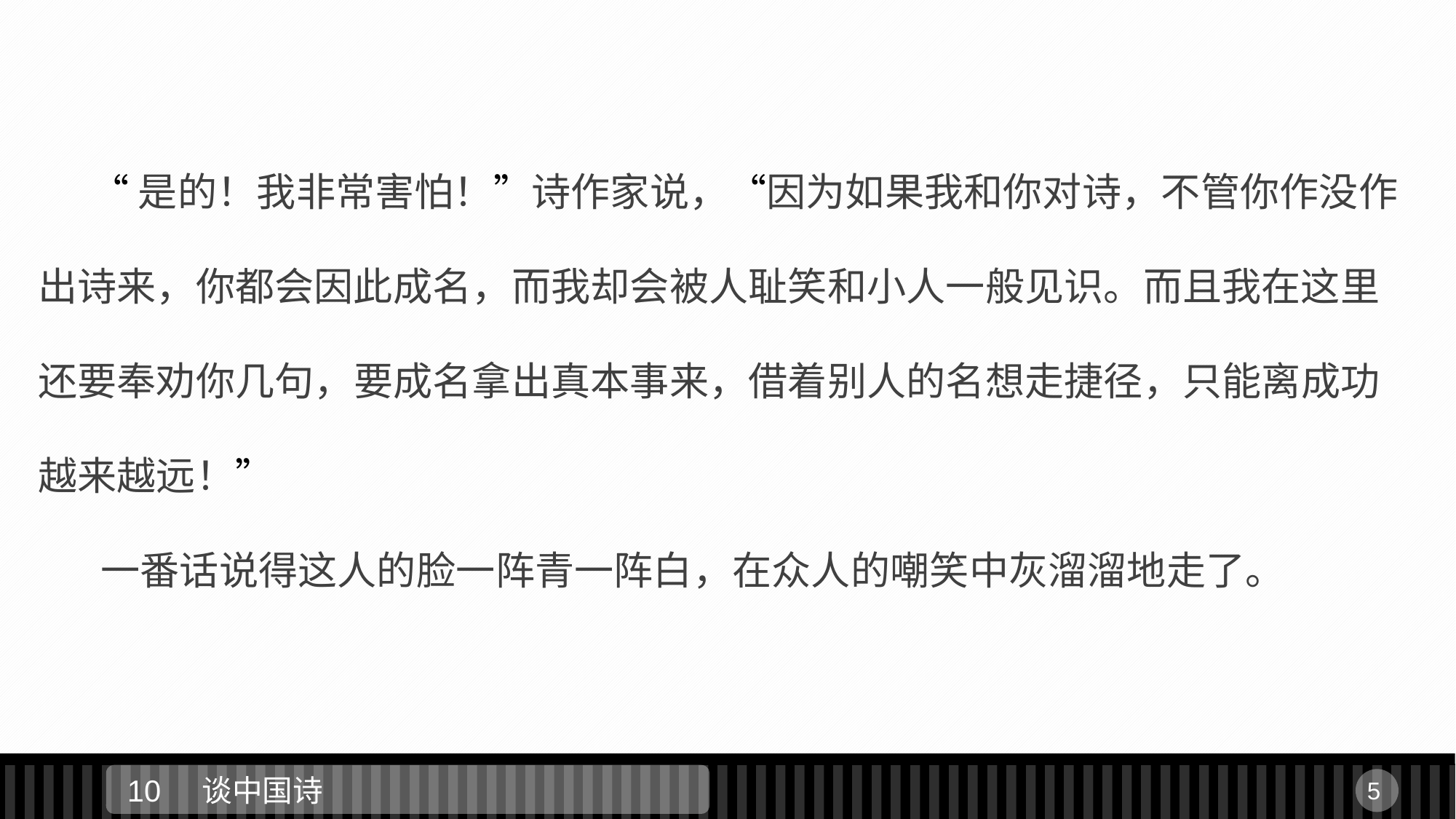

“是的！我非常害怕！”诗作家说，“因为如果我和你对诗，不管你作没作出诗来，你都会因此成名，而我却会被人耻笑和小人一般见识。而且我在这里还要奉劝你几句，要成名拿出真本事来，借着别人的名想走捷径，只能离成功越来越远！”
      一番话说得这人的脸一阵青一阵白，在众人的嘲笑中灰溜溜地走了。